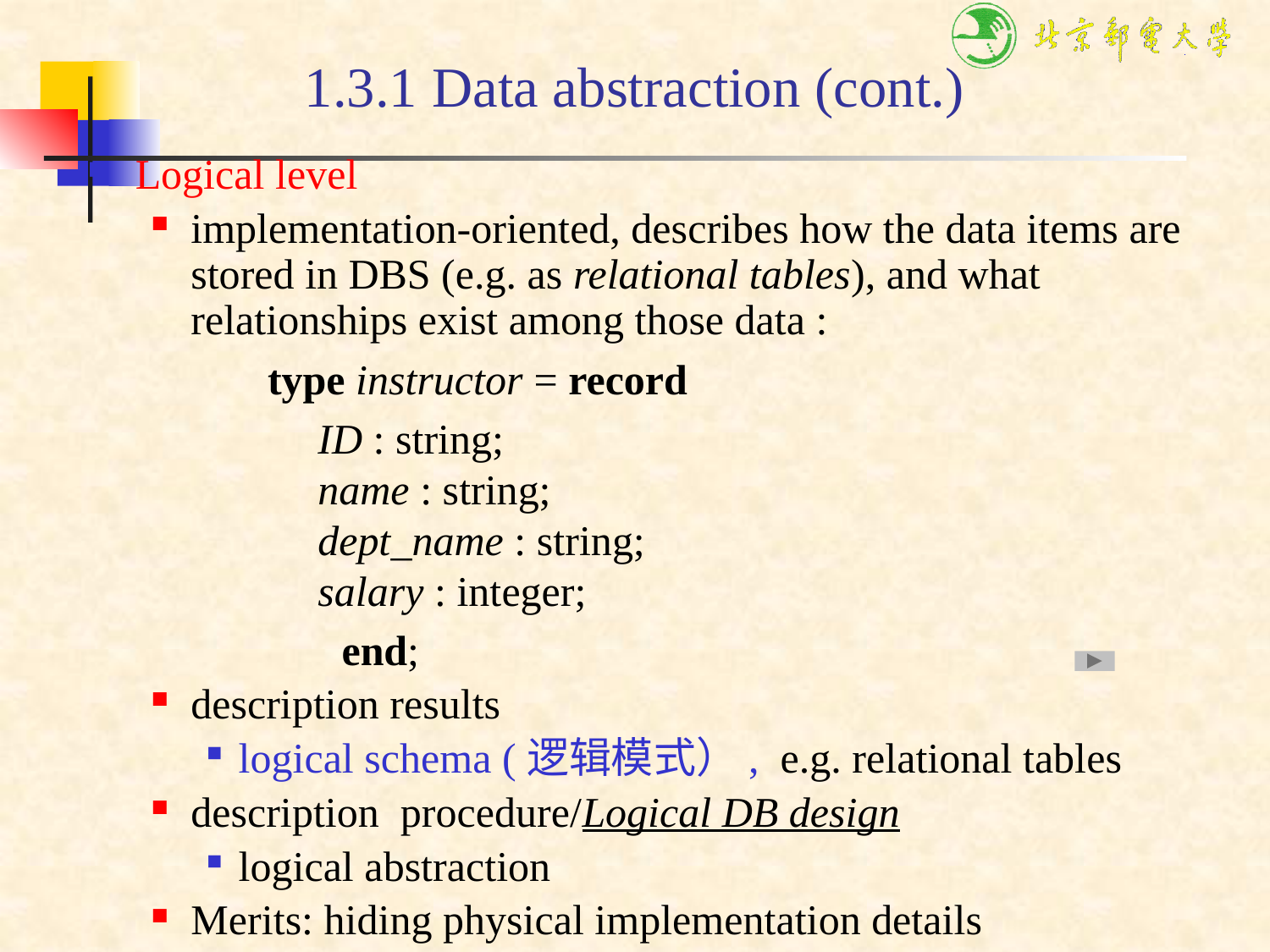

# 1.3.1 Data abstraction (cont.)
Logical level
implementation-oriented, describes how the data items are stored in DBS (e.g. as relational tables), and what relationships exist among those data :
           type instructor = record
		ID : string;
	name : string;
	dept_name : string;
	salary : integer;
end;
description results
logical schema (逻辑模式）,  e.g. relational tables
description  procedure/Logical DB design
logical abstraction
Merits: hiding physical implementation details

38